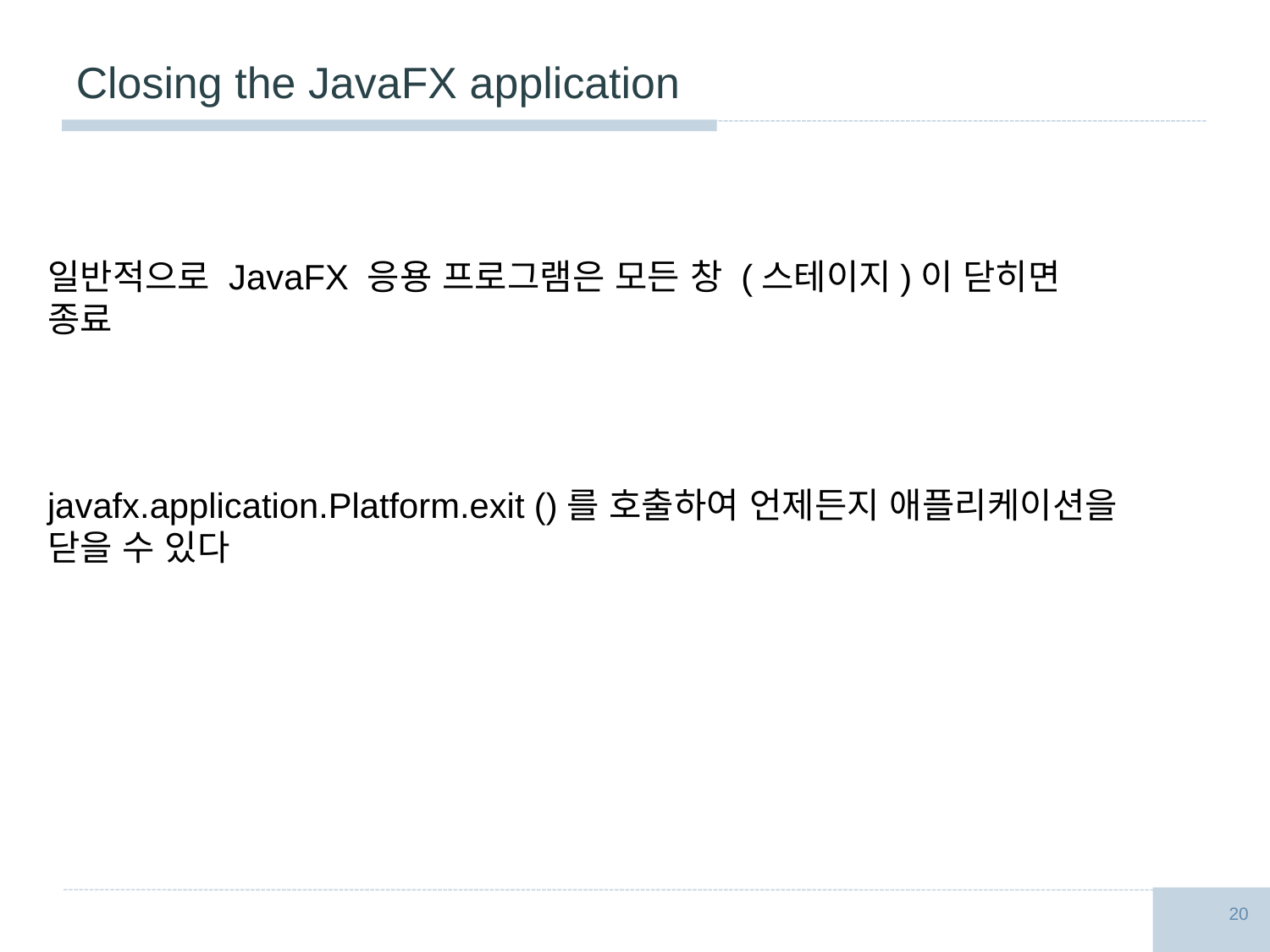

# Closing the JavaFX application
일반적으로 JavaFX 응용 프로그램은 모든 창 (스테이지)이 닫히면 종료

javafx.application.Platform.exit ()를 호출하여 언제든지 애플리케이션을 닫을 수 있다